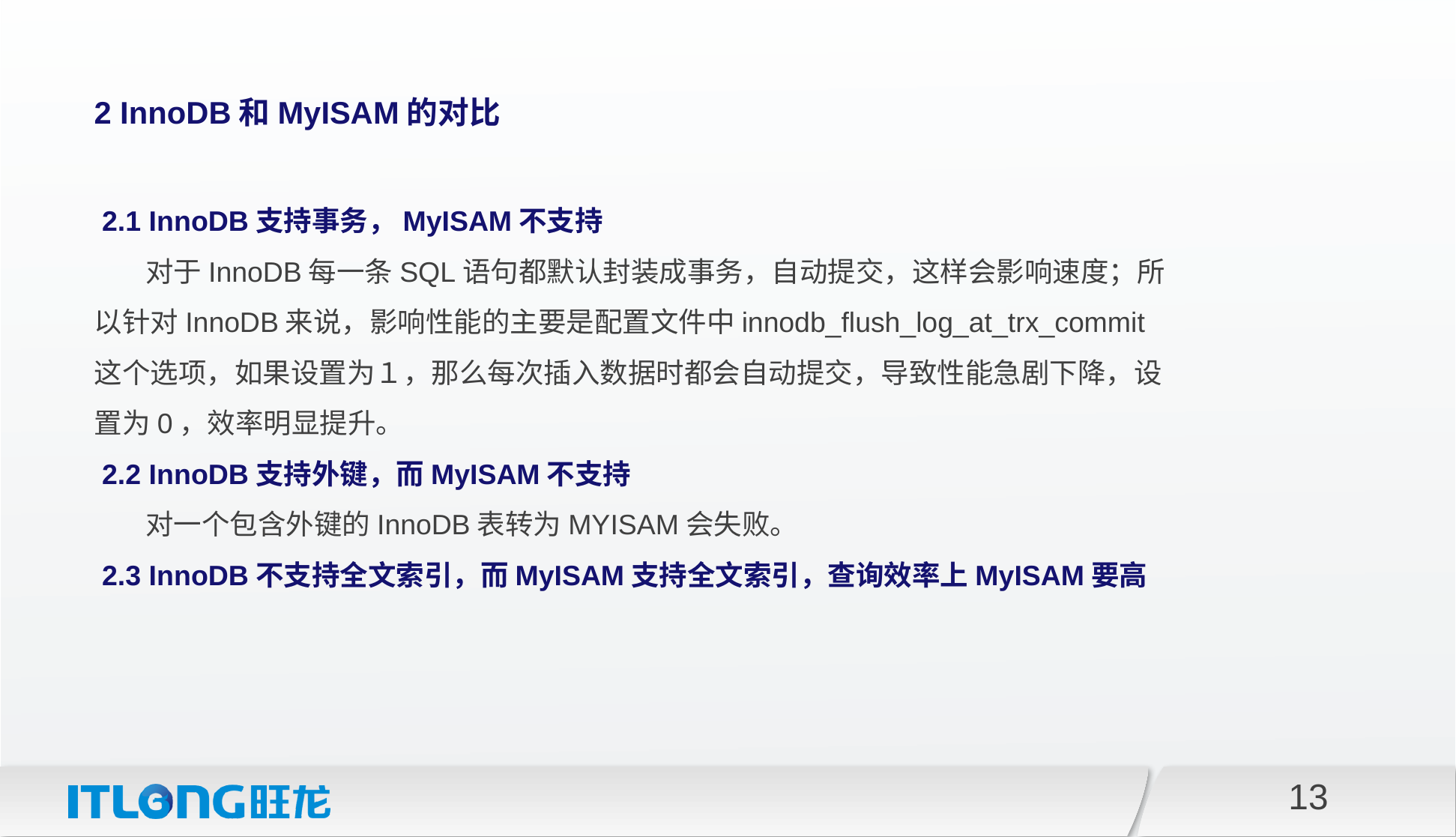

2 InnoDB和MyISAM的对比

 2.1 InnoDB支持事务，MyISAM不支持
       对于InnoDB每一条SQL语句都默认封装成事务，自动提交，这样会影响速度；所以针对InnoDB来说，影响性能的主要是配置文件中innodb_flush_log_at_trx_commit这个选项，如果设置为１，那么每次插入数据时都会自动提交，导致性能急剧下降，设置为0，效率明显提升。
 2.2 InnoDB支持外键，而MyISAM不支持
       对一个包含外键的InnoDB表转为MYISAM会失败。
 2.3 InnoDB不支持全文索引，而MyISAM支持全文索引，查询效率上MyISAM要高